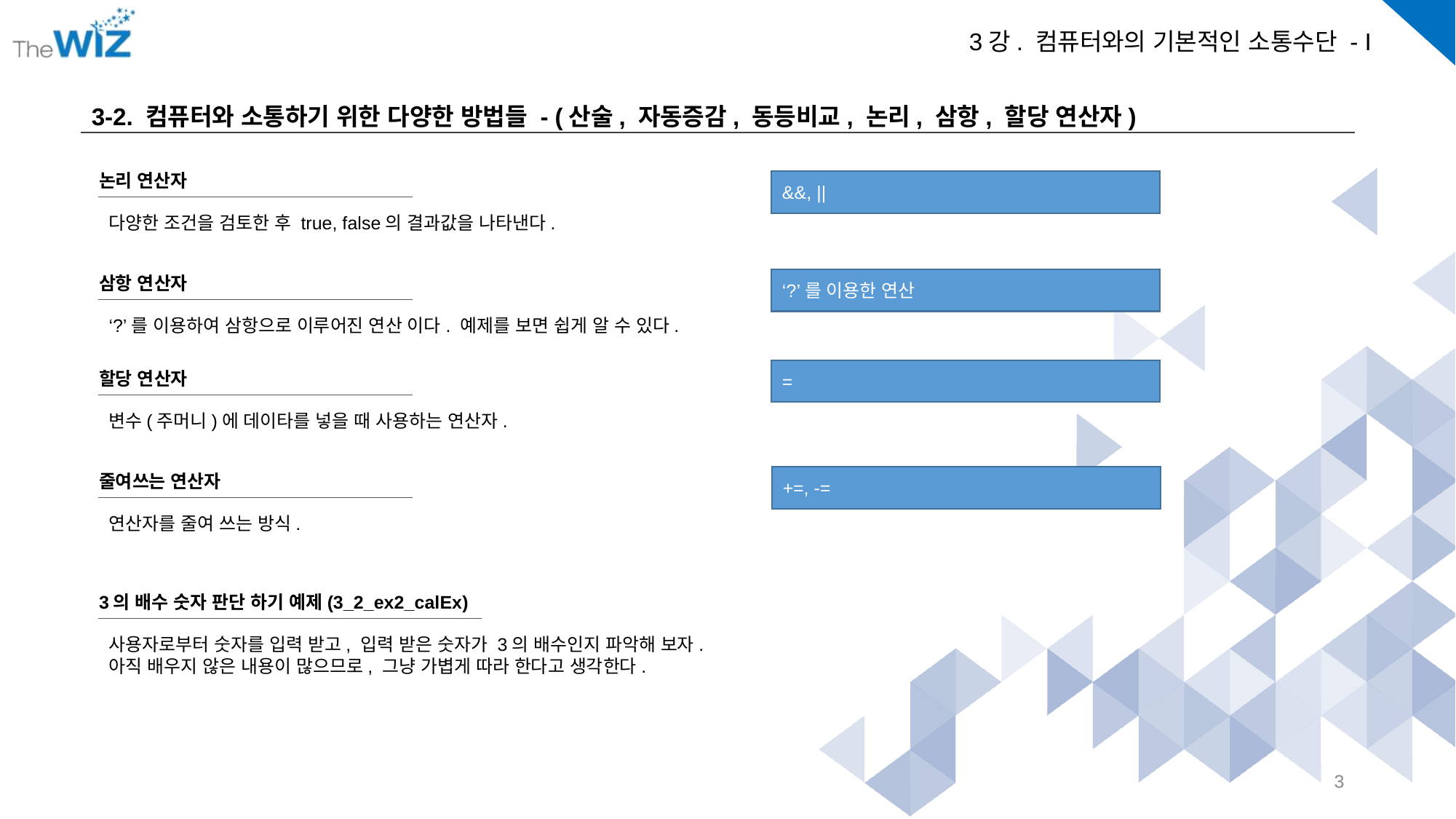

3-2. 컴퓨터와 소통하기 위한 다양한 방법들 - (산술, 자동증감, 동등비교, 논리, 삼항, 할당 연산자)
논리 연산자
&&, ||
다양한 조건을 검토한 후 true, false의 결과값을 나타낸다.
삼항 연산자
‘?’를 이용한 연산
‘?’를 이용하여 삼항으로 이루어진 연산 이다. 예제를 보면 쉽게 알 수 있다.
=
할당 연산자
변수(주머니)에 데이타를 넣을 때 사용하는 연산자.
줄여쓰는 연산자
+=, -=
연산자를 줄여 쓰는 방식.
3의 배수 숫자 판단 하기 예제(3_2_ex2_calEx)
사용자로부터 숫자를 입력 받고, 입력 받은 숫자가 3의 배수인지 파악해 보자.
아직 배우지 않은 내용이 많으므로, 그냥 가볍게 따라 한다고 생각한다.
3